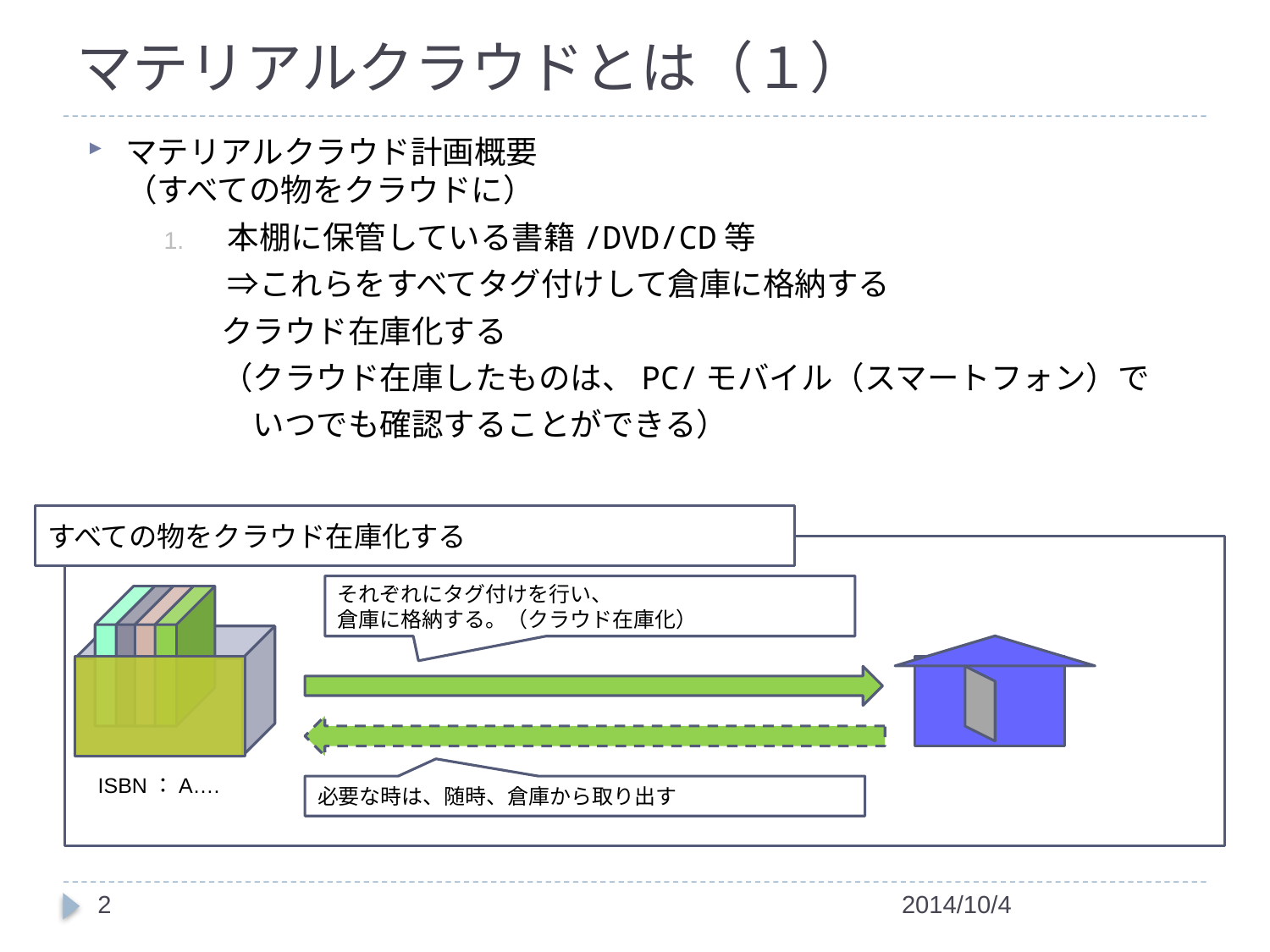

# マテリアルクラウドとは（１）
マテリアルクラウド計画概要
（すべての物をクラウドに）
本棚に保管している書籍/DVD/CD等
　　⇒これらをすべてタグ付けして倉庫に格納する
　　　クラウド在庫化する
　　　（クラウド在庫したものは、PC/モバイル（スマートフォン）で
　　　　いつでも確認することができる）
すべての物をクラウド在庫化する

それぞれにタグ付けを行い、
倉庫に格納する。（クラウド在庫化）

ISBN：A….

必要な時は、随時、倉庫から取り出す
2
2014/10/4